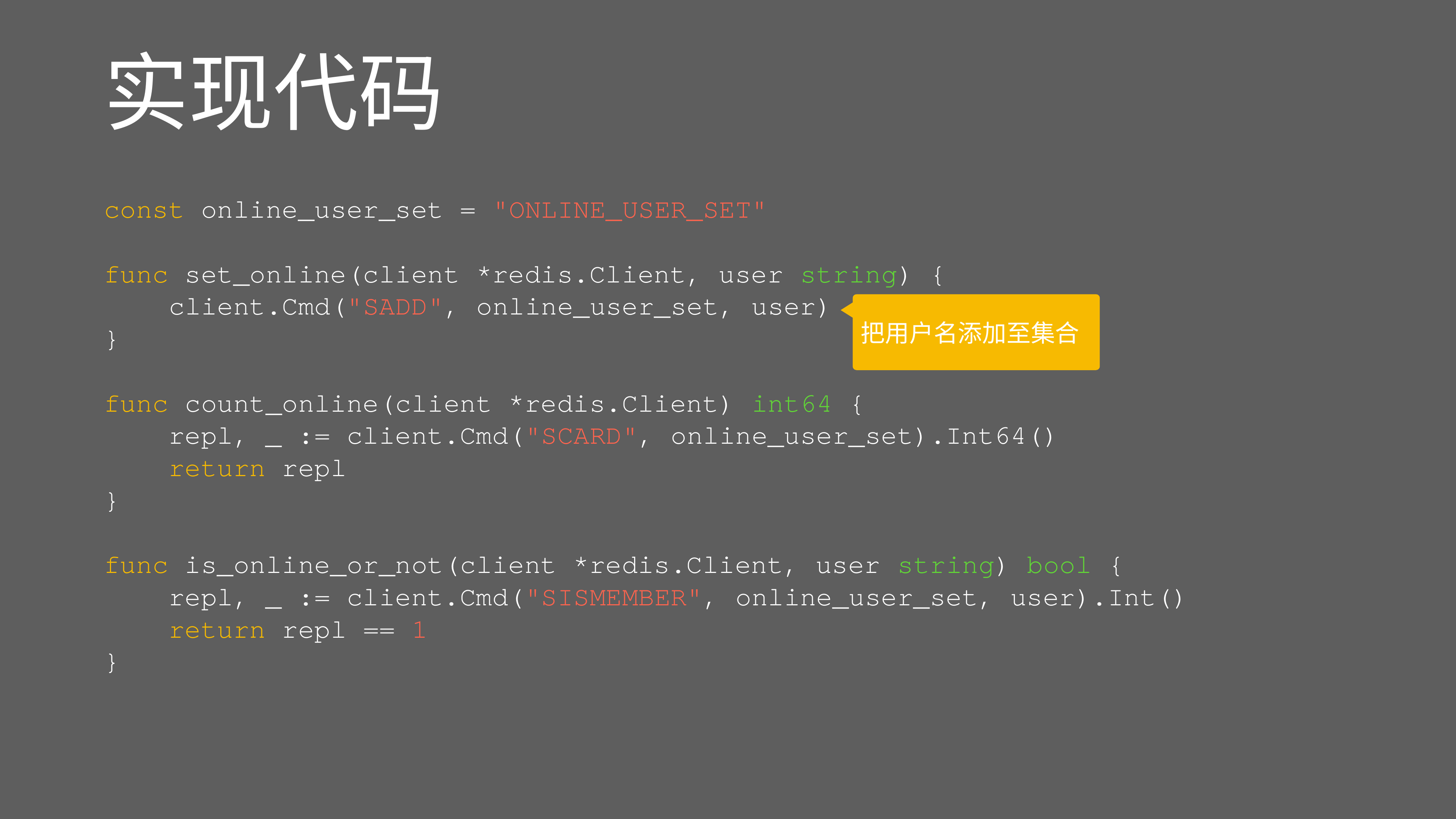

# 实现代码
const online_user_set = "ONLINE_USER_SET"

func set_online(client *redis.Client, user string) {
    client.Cmd("SADD", online_user_set, user)
}

func count_online(client *redis.Client) int64 {
    repl, _ := client.Cmd("SCARD", online_user_set).Int64()
    return repl
}

func is_online_or_not(client *redis.Client, user string) bool {
    repl, _ := client.Cmd("SISMEMBER", online_user_set, user).Int()
    return repl == 1
}
把用户名添加至集合